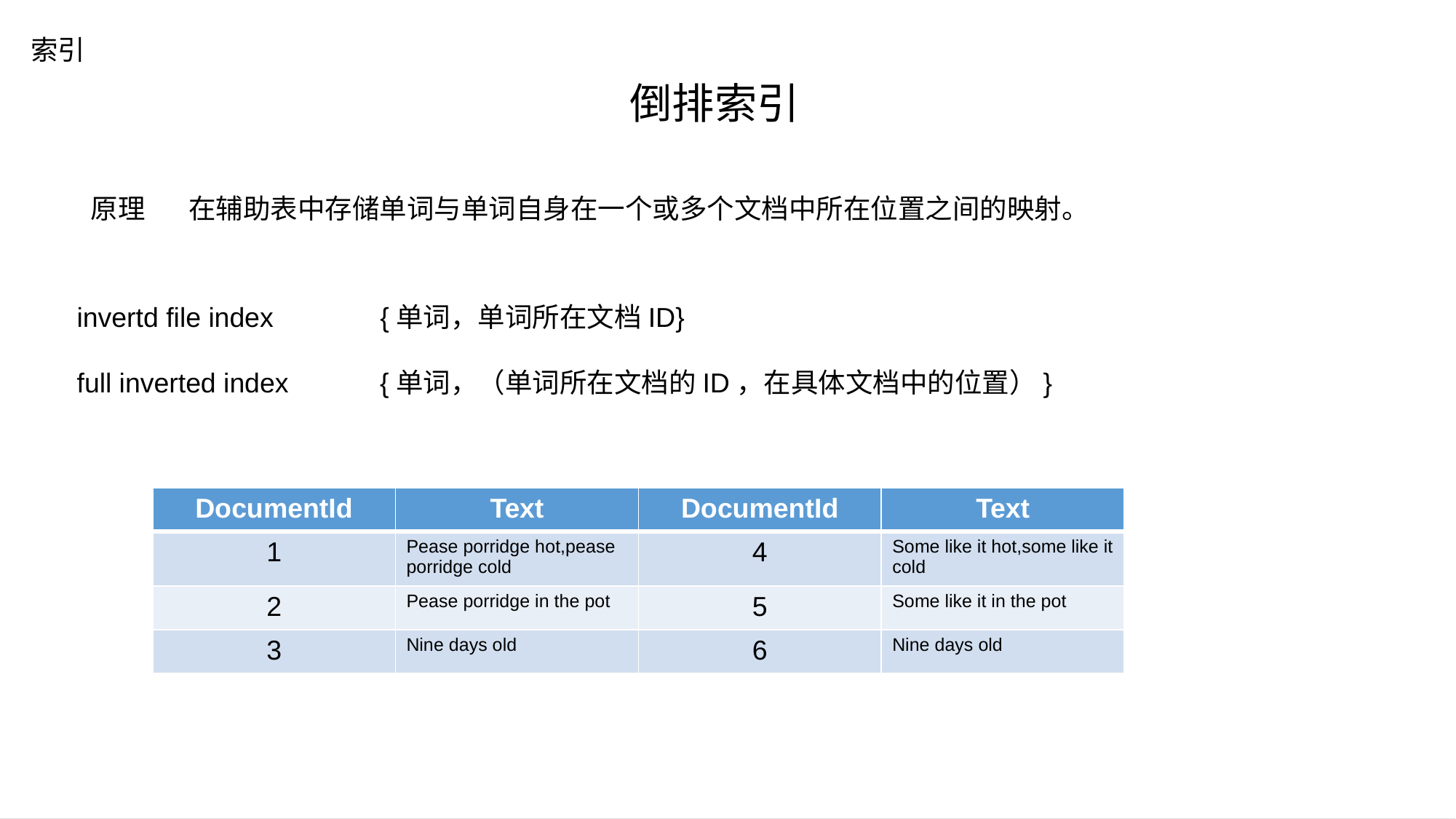

索引
倒排索引
原理       在辅助表中存储单词与单词自身在一个或多个文档中所在位置之间的映射。
invertd file index              {单词，单词所在文档ID}

full inverted index            {单词，（单词所在文档的ID，在具体文档中的位置）}
# 空白演示
在此输入您的封面副标题
| DocumentId | Text | DocumentId | Text |
| --- | --- | --- | --- |
| 1 | Pease porridge hot,pease porridge cold | 4 | Some like it hot,some like it cold |
| 2 | Pease porridge in the pot | 5 | Some like it in the pot |
| 3 | Nine days old | 6 | Nine days old |